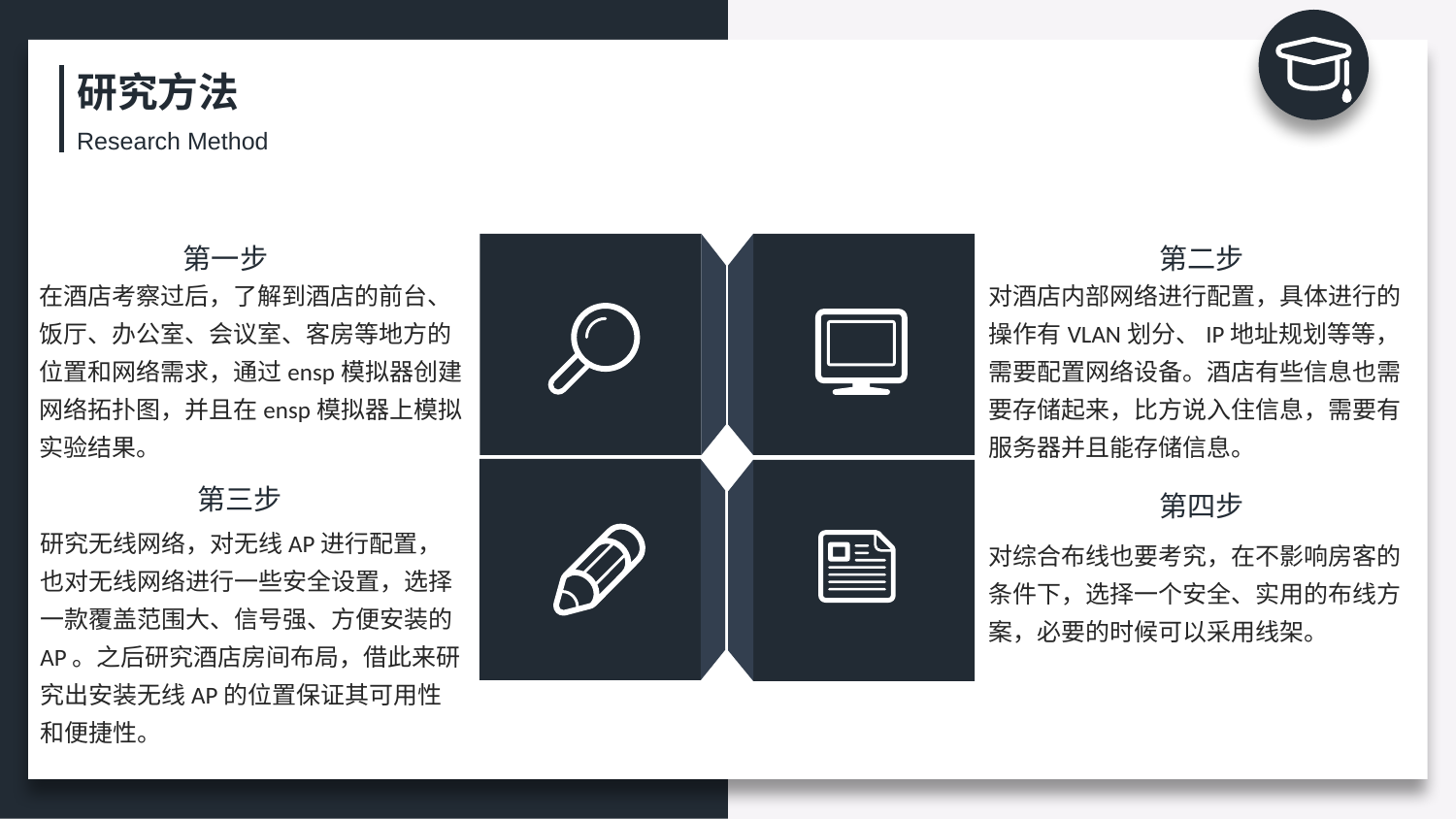

研究方法
Research Method

第一步
第二步
在酒店考察过后，了解到酒店的前台、饭厅、办公室、会议室、客房等地方的位置和网络需求，通过ensp模拟器创建网络拓扑图，并且在ensp模拟器上模拟实验结果。
对酒店内部网络进行配置，具体进行的操作有VLAN划分、IP地址规划等等，需要配置网络设备。酒店有些信息也需要存储起来，比方说入住信息，需要有服务器并且能存储信息。

第三步
第四步
研究无线网络，对无线AP进行配置，也对无线网络进行一些安全设置，选择一款覆盖范围大、信号强、方便安装的AP。之后研究酒店房间布局，借此来研究出安装无线AP的位置保证其可用性和便捷性。

对综合布线也要考究，在不影响房客的条件下，选择一个安全、实用的布线方案，必要的时候可以采用线架。